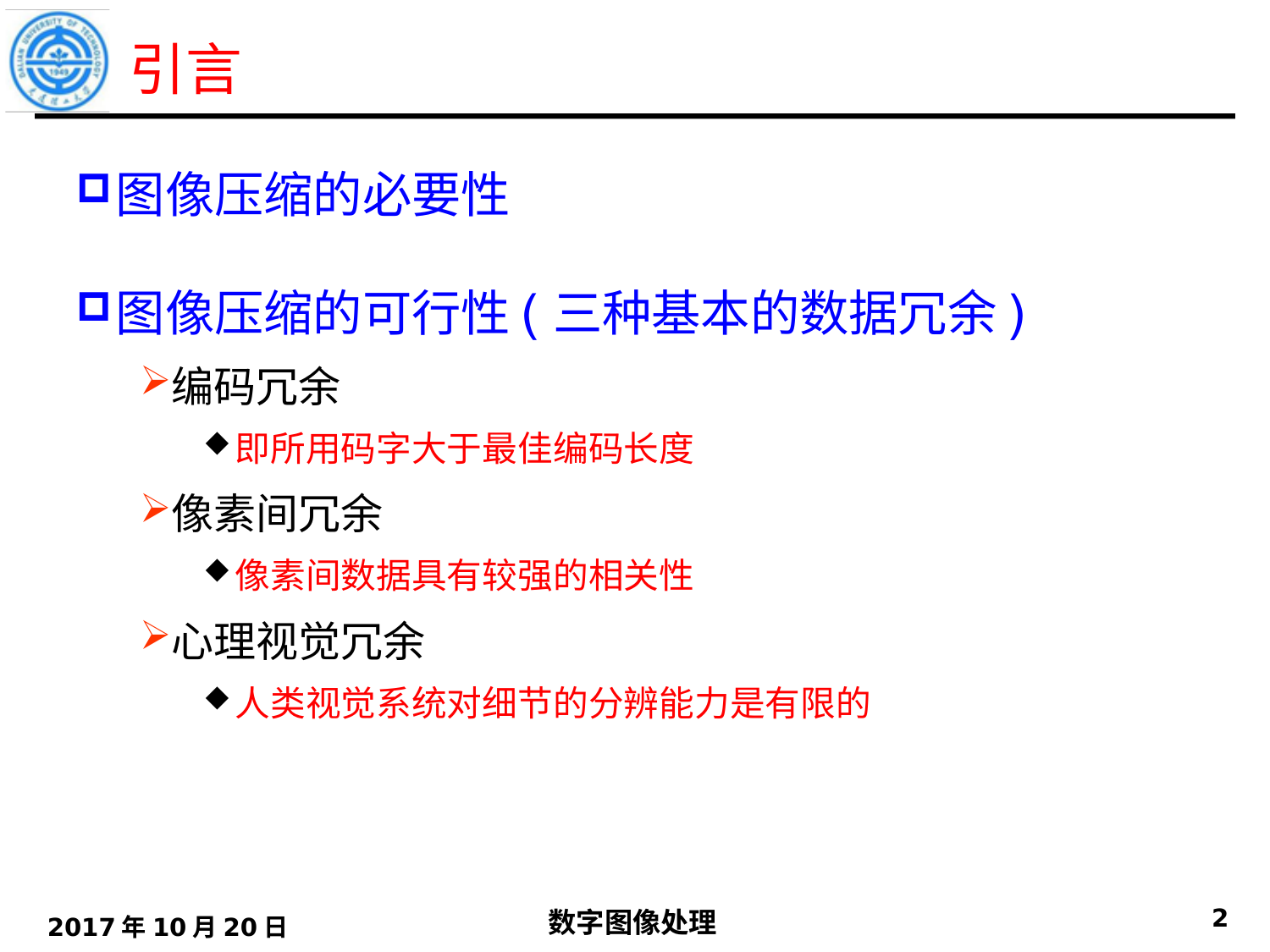

# 引言
图像压缩的必要性

图像压缩的可行性(三种基本的数据冗余)
编码冗余
即所用码字大于最佳编码长度
像素间冗余
像素间数据具有较强的相关性
心理视觉冗余
人类视觉系统对细节的分辨能力是有限的